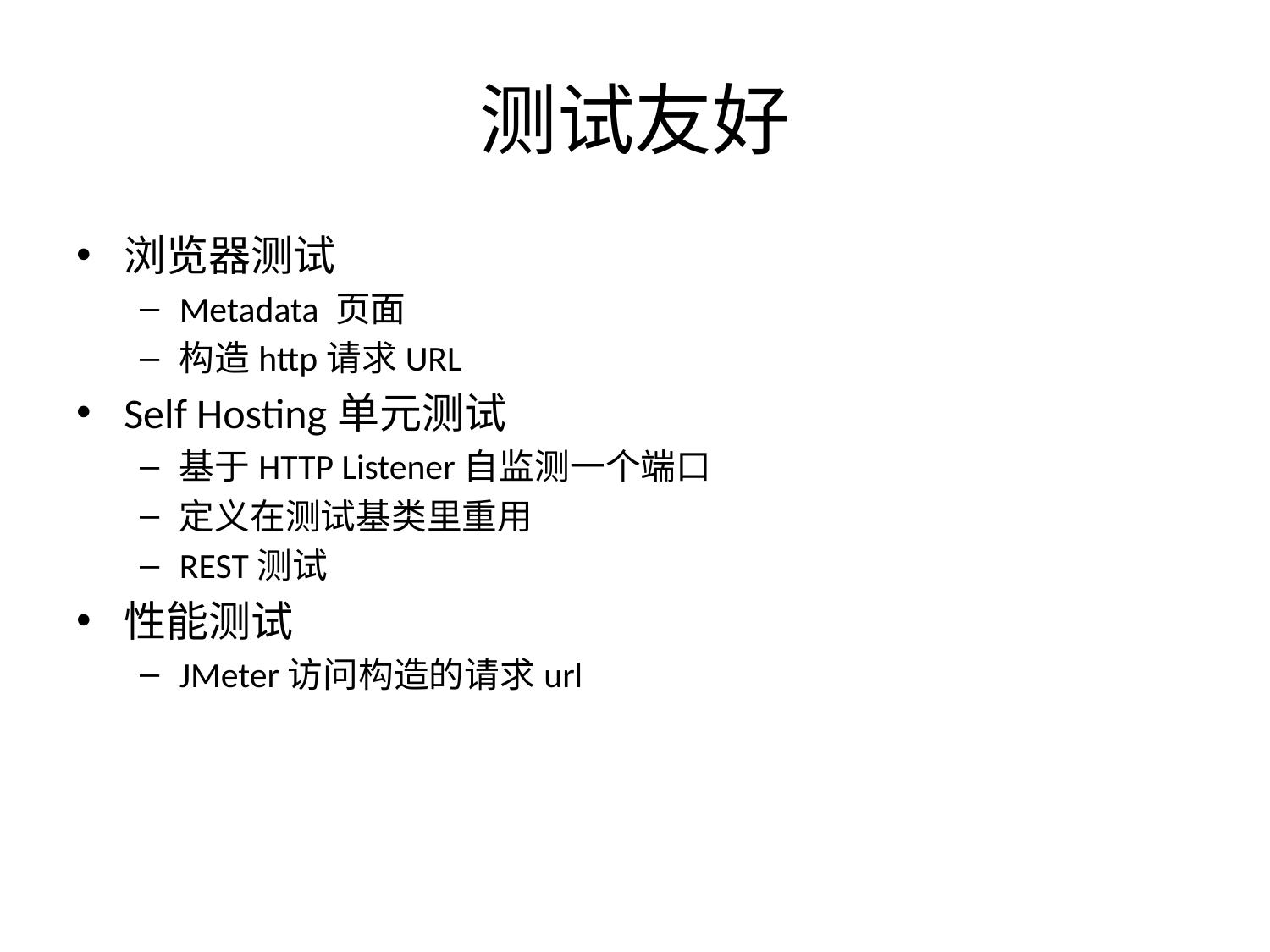

# 测试友好
浏览器测试
Metadata 页面
构造http请求URL
Self Hosting单元测试
基于HTTP Listener自监测一个端口
定义在测试基类里重用
REST测试
性能测试
JMeter访问构造的请求url